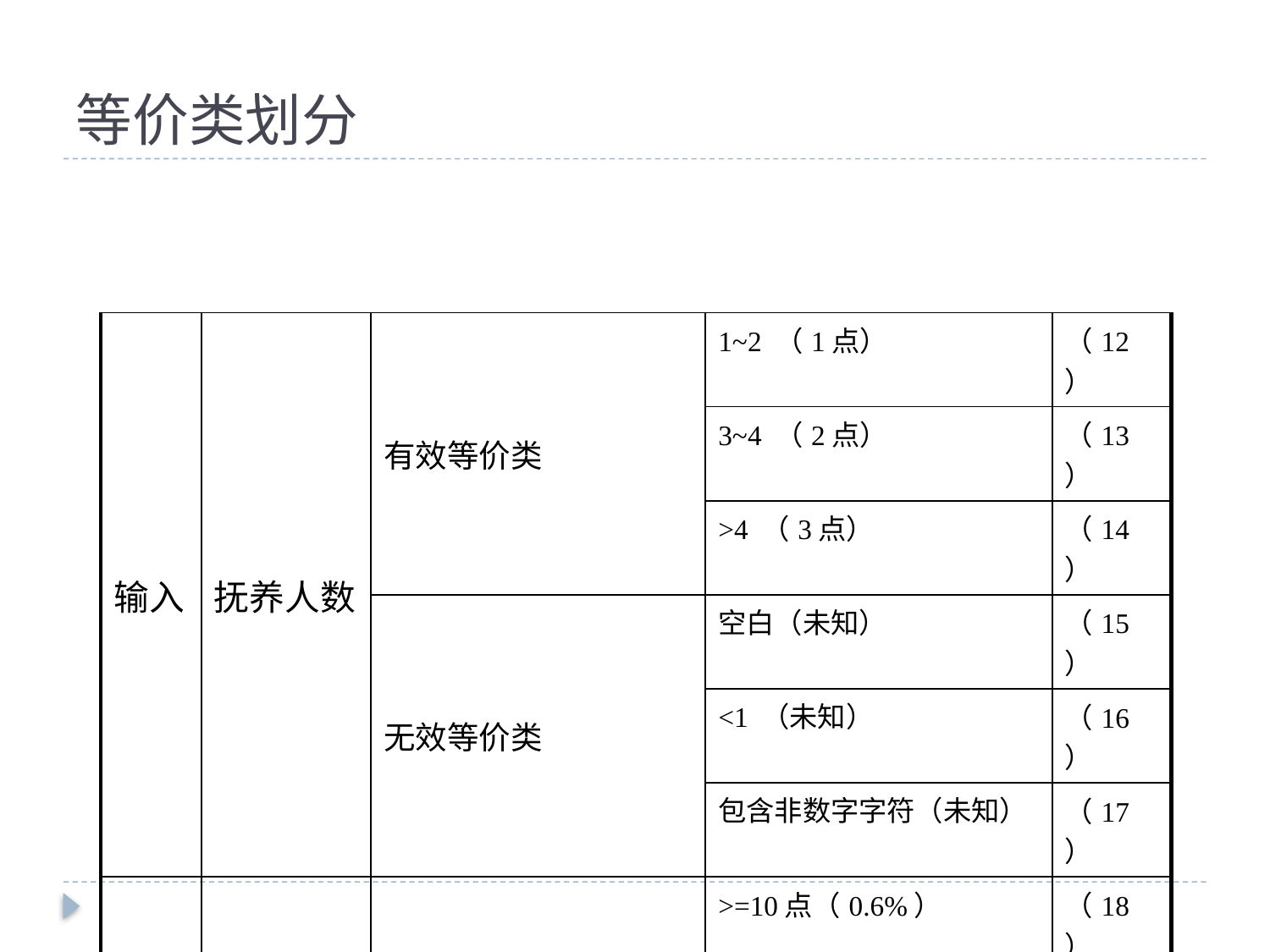

# 等价类划分
| 输入 | 抚养人数 | 有效等价类 | 1~2 （1点） | （12） |
| --- | --- | --- | --- | --- |
|  |  |  | 3~4 （2点） | （13） |
|  |  |  | >4 （3点） | （14） |
|  |  | 无效等价类 | 空白（未知） | （15） |
|  |  |  | <1 （未知） | （16） |
|  |  |  | 包含非数字字符（未知） | （17） |
| 输出 | 保险费率 | 有效等价类 | >=10点（0.6%） | （18） |
|  |  |  | <10点（0.1%） | （19） |